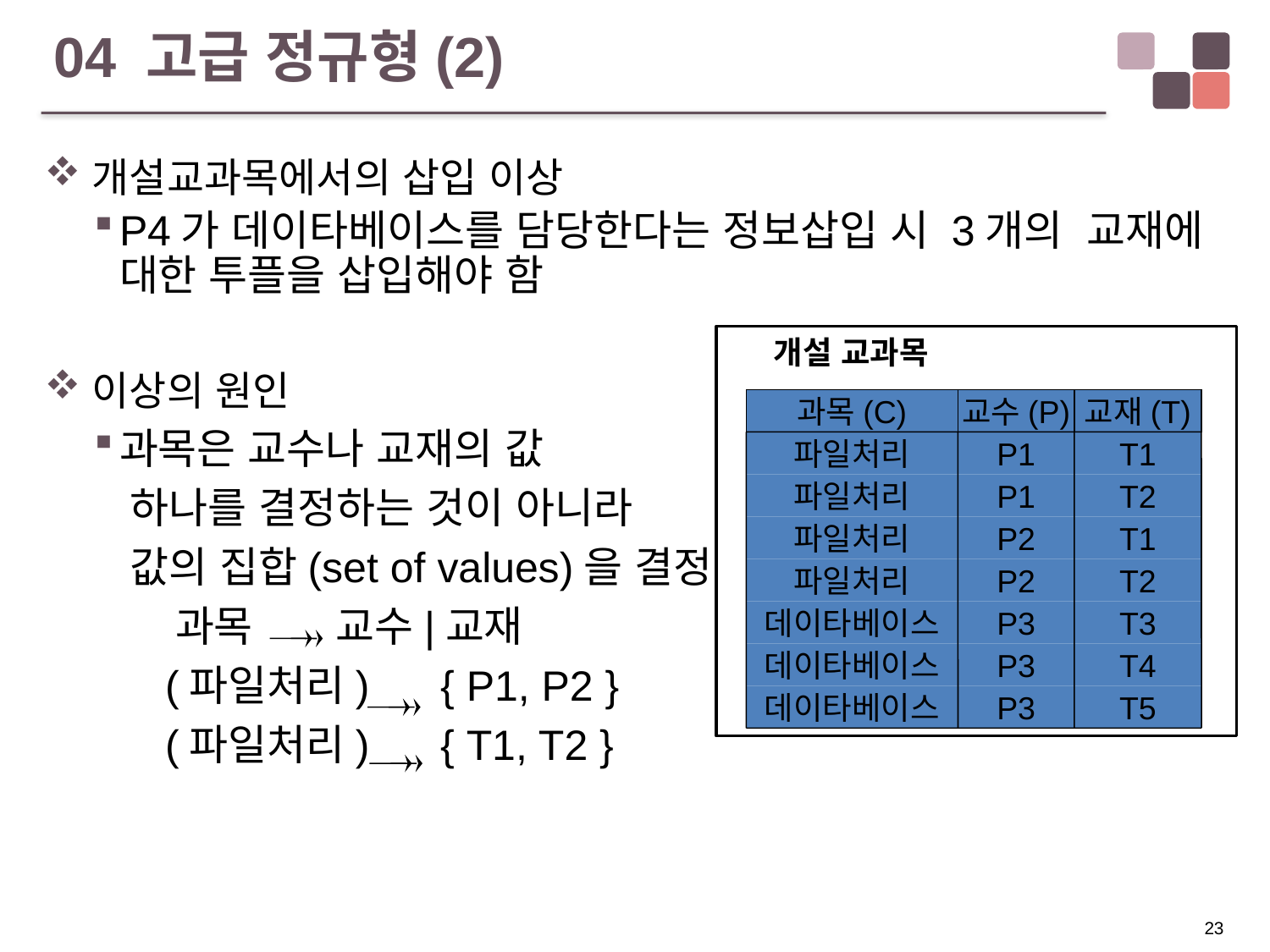

# 04 고급 정규형(2)

개설교과목에서의 삽입 이상
P4가 데이타베이스를 담당한다는 정보삽입 시 3개의  교재에 대한 투플을 삽입해야 함

이상의 원인
과목은 교수나 교재의 값
 하나를 결정하는 것이 아니라
 값의 집합(set of values)을 결정
      과목       교수|교재
      (파일처리)      { P1, P2 }
      (파일처리)      { T1, T2 }

개설 교과목
과목(C)
교수(P)
교재(T)
파일처리

P1

T1

파일처리
P1
T2
파일처리
P2
T1
파일처리
P2
T2
데이타베이스
P3
T3
데이타베이스
P3
T4
데이타베이스
P3
T5